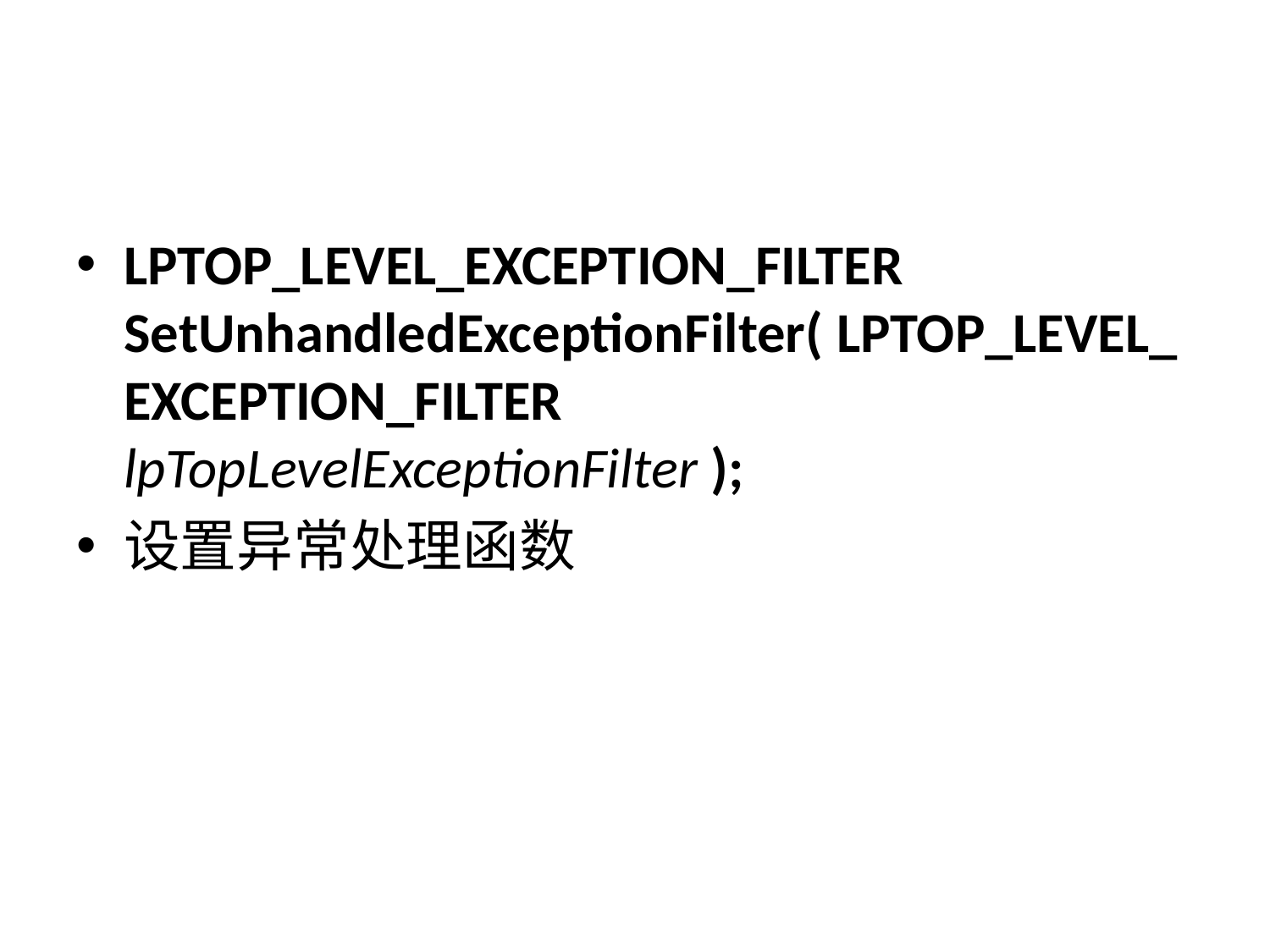

#
LPTOP_LEVEL_EXCEPTION_FILTER SetUnhandledExceptionFilter( LPTOP_LEVEL_EXCEPTION_FILTER lpTopLevelExceptionFilter );
设置异常处理函数